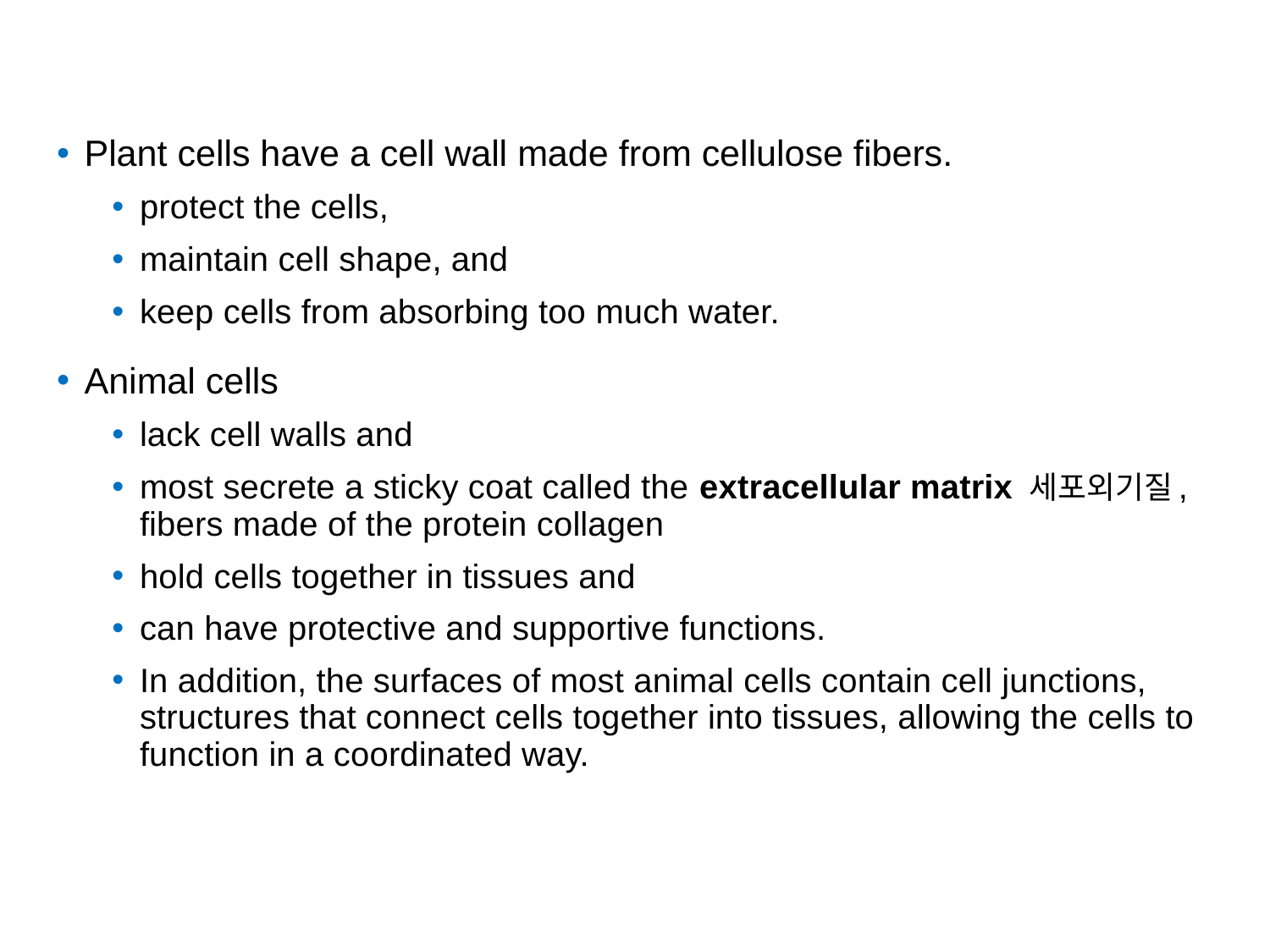

Plant cells have a cell wall made from cellulose fibers.
protect the cells,
maintain cell shape, and
keep cells from absorbing too much water.
Animal cells
lack cell walls and
most secrete a sticky coat called the extracellular matrix 세포외기질, fibers made of the protein collagen
hold cells together in tissues and
can have protective and supportive functions.
In addition, the surfaces of most animal cells contain cell junctions, structures that connect cells together into tissues, allowing the cells to function in a coordinated way.